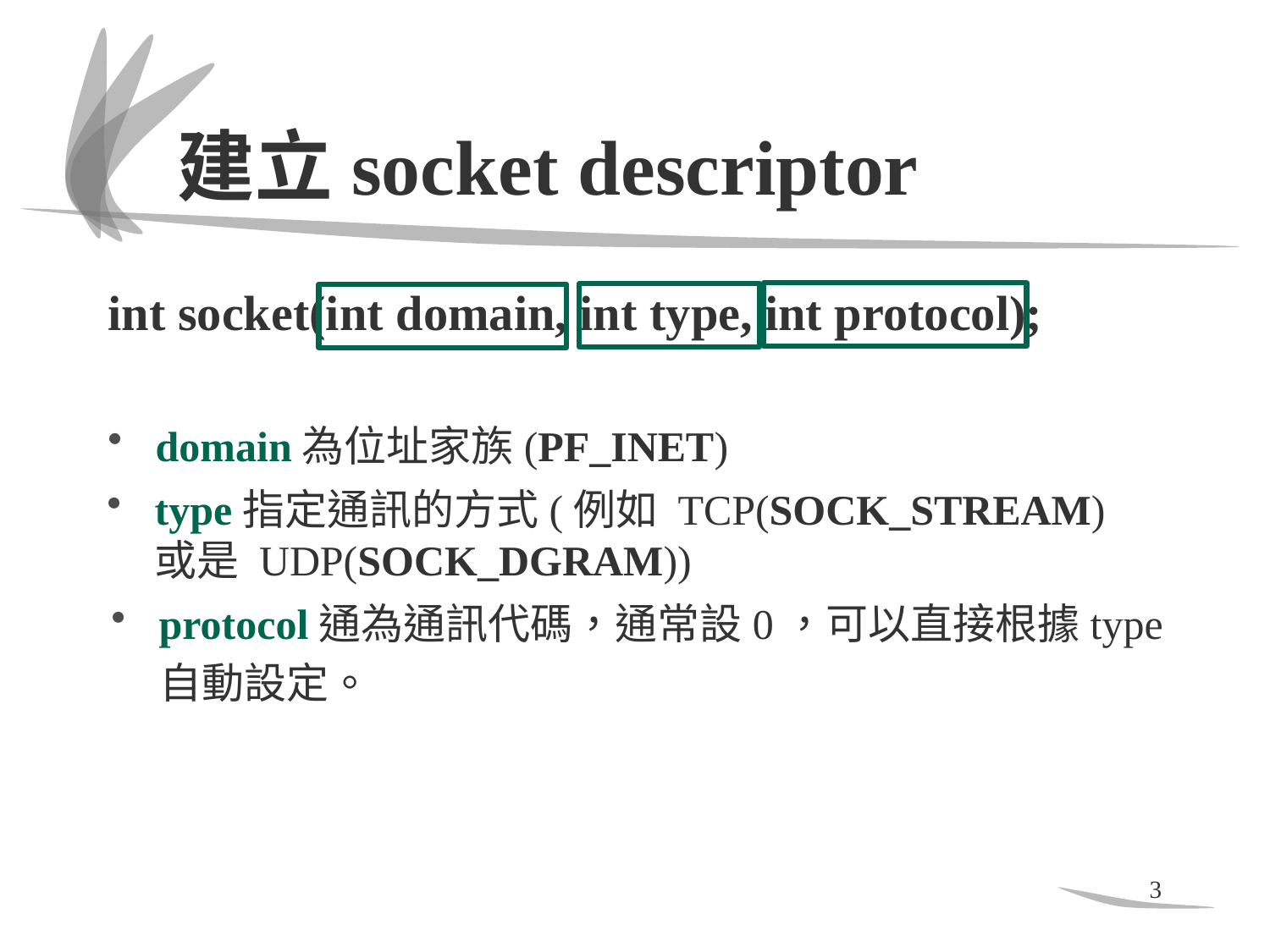

# 建立socket descriptor
int socket(int domain, int type, int protocol);

domain為位址家族(PF_INET)
type指定通訊的方式(例如 TCP(SOCK_STREAM) 或是 UDP(SOCK_DGRAM))
protocol通為通訊代碼，通常設0，可以直接根據type
    自動設定。
3